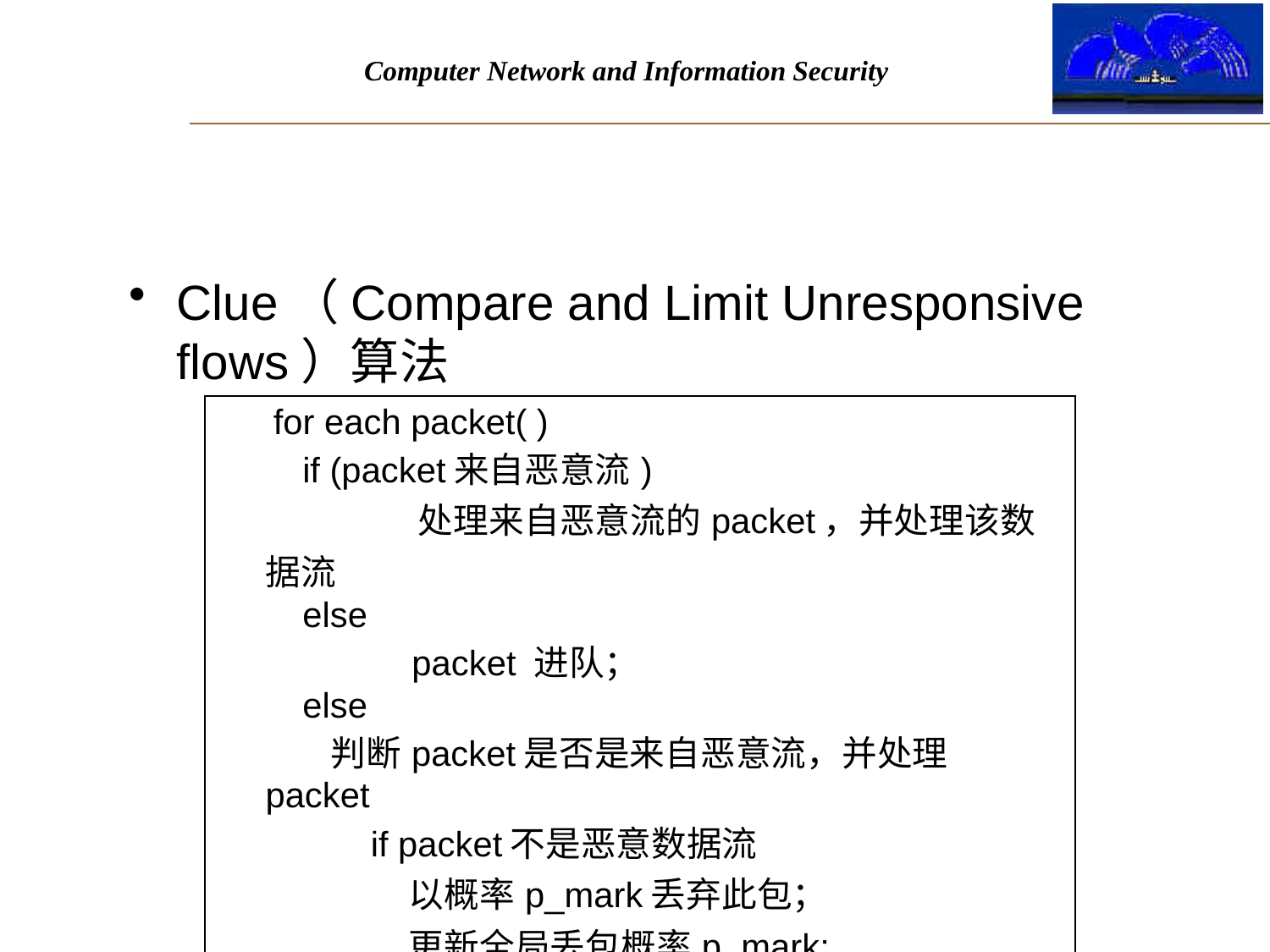

#
Clue（Compare and Limit Unresponsive flows）算法

| for each packet( ) if (packet来自恶意流) 处理来自恶意流的packet，并处理该数据流 else packet 进队； else 判断packet是否是来自恶意流，并处理packet if packet不是恶意数据流 以概率p\_mark丢弃此包； 更新全局丢包概率p\_mark; |
| --- |